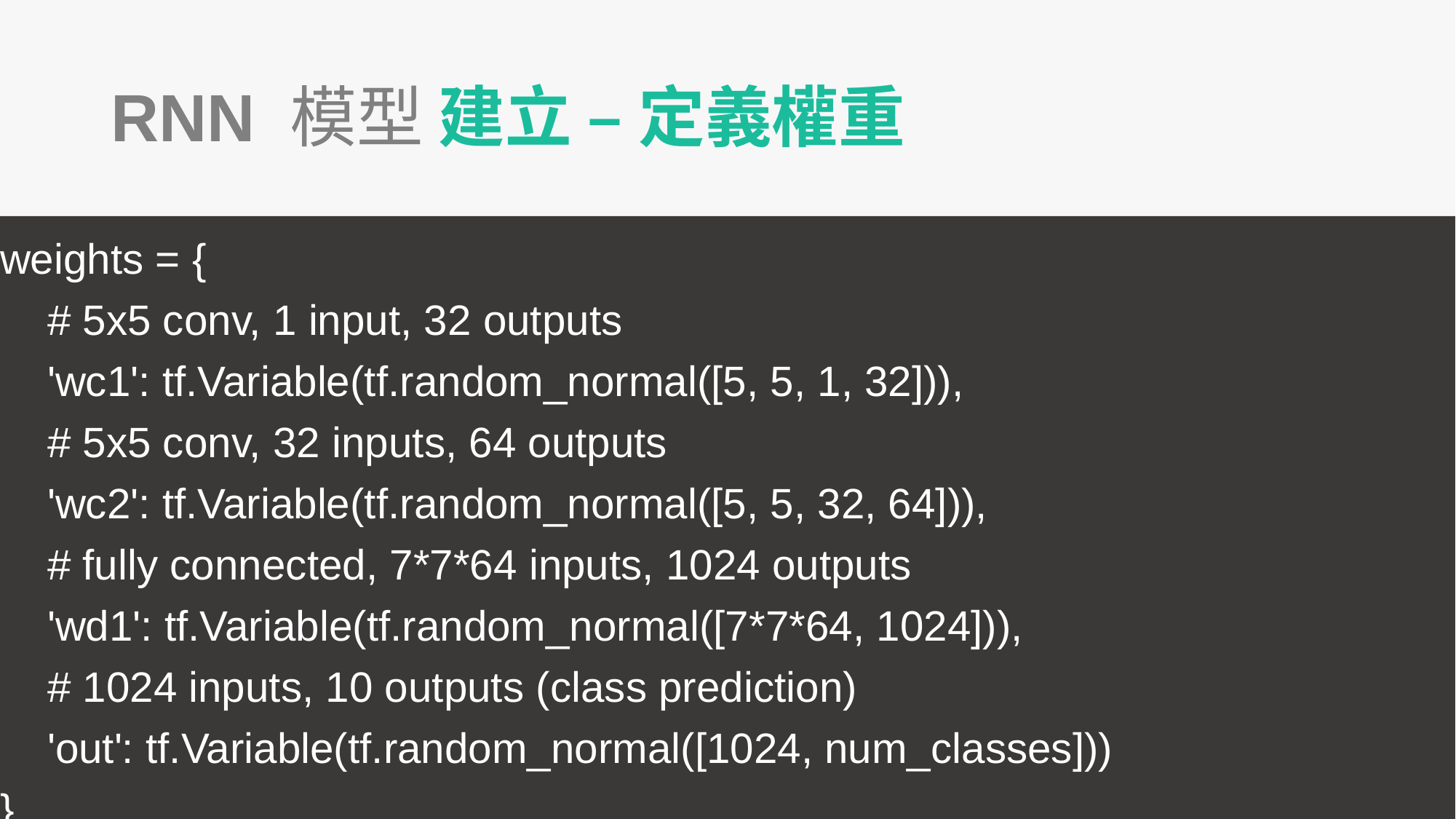

RNN 模型 建立 – 定義權重
weights = {
    # 5x5 conv, 1 input, 32 outputs
    'wc1': tf.Variable(tf.random_normal([5, 5, 1, 32])),
    # 5x5 conv, 32 inputs, 64 outputs
    'wc2': tf.Variable(tf.random_normal([5, 5, 32, 64])),
    # fully connected, 7*7*64 inputs, 1024 outputs
    'wd1': tf.Variable(tf.random_normal([7*7*64, 1024])),
    # 1024 inputs, 10 outputs (class prediction)
    'out': tf.Variable(tf.random_normal([1024, num_classes]))
}